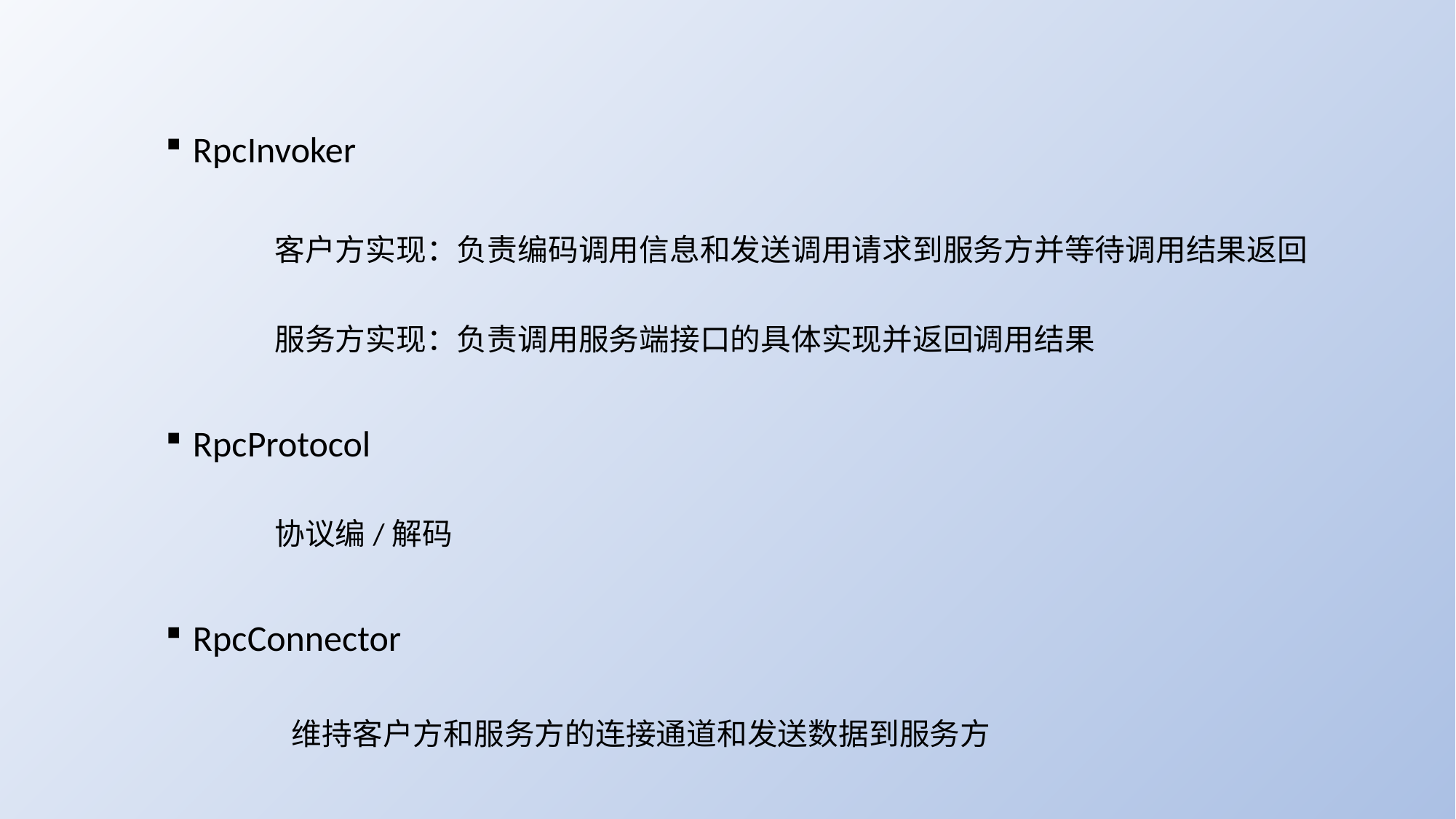

RpcInvoker

	客户方实现：负责编码调用信息和发送调用请求到服务方并等待调用结果返回

   	服务方实现：负责调用服务端接口的具体实现并返回调用结果

RpcProtocol

   	协议编/解码

RpcConnector

  	 维持客户方和服务方的连接通道和发送数据到服务方